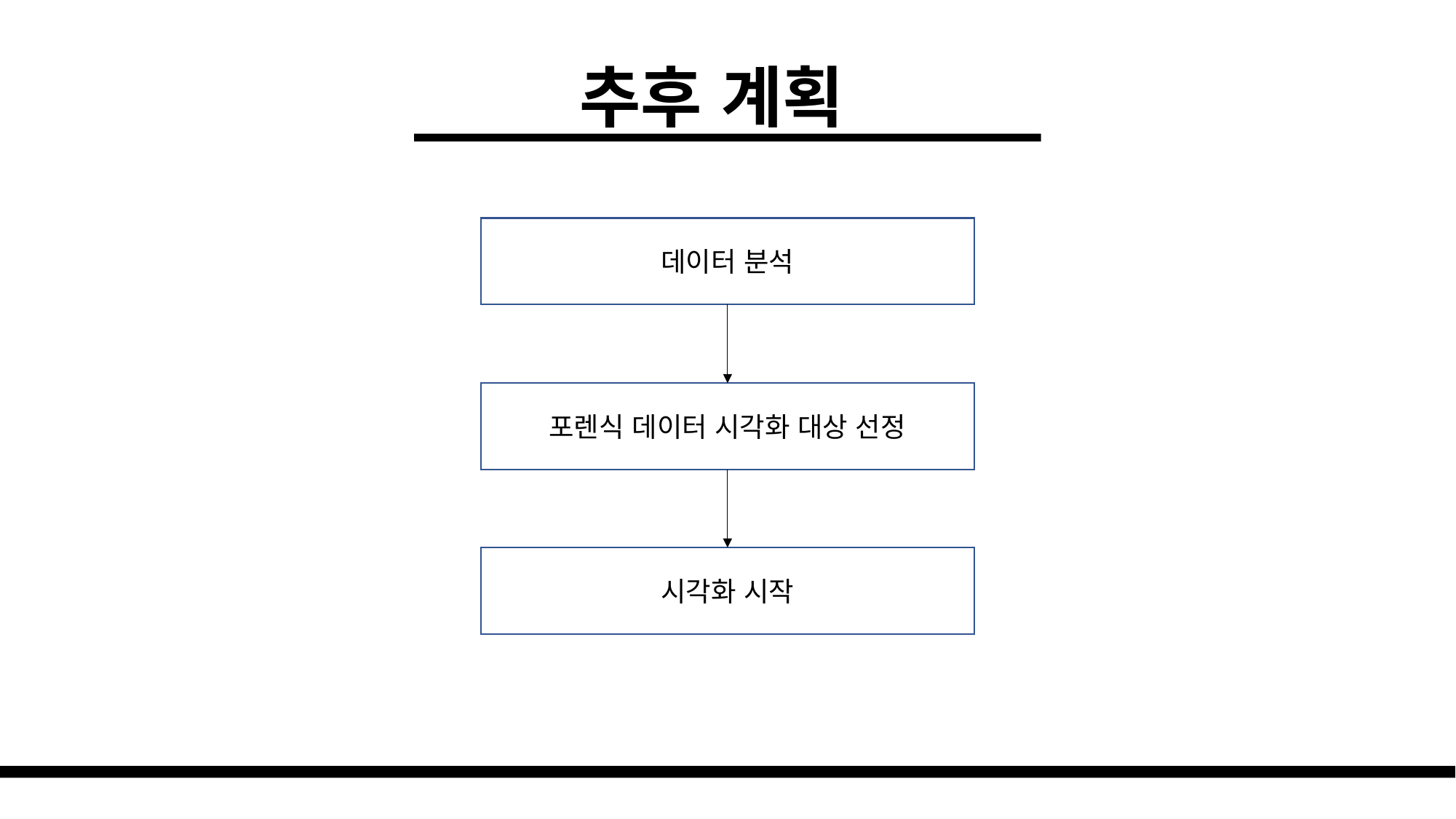

추후 계획

데이터 분석
포렌식 데이터 시각화 대상 선정
시각화 시작